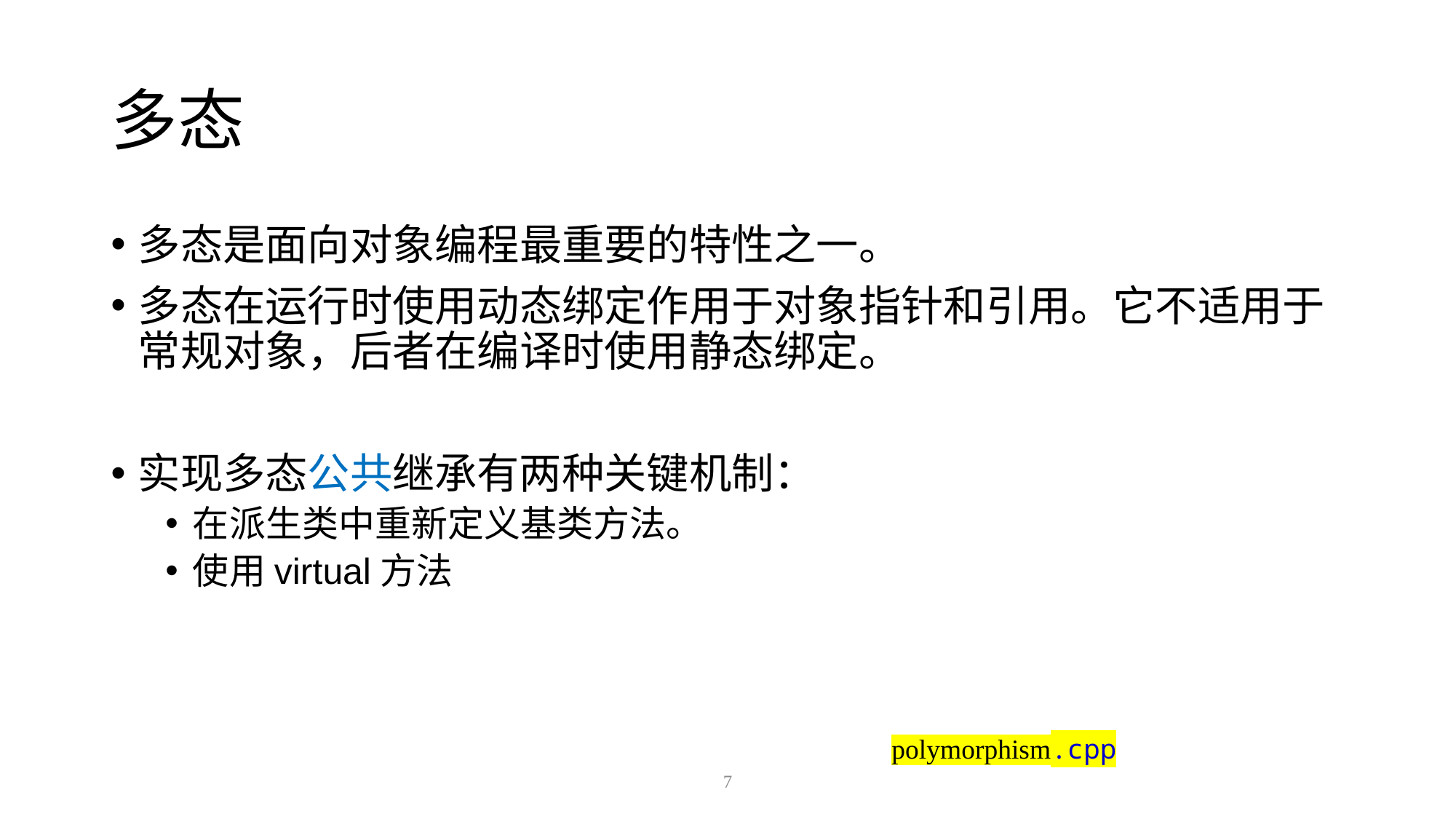

# 多态
多态是面向对象编程最重要的特性之一。
多态在运行时使用动态绑定作用于对象指针和引用。它不适用于常规对象，后者在编译时使用静态绑定。

实现多态公共继承有两种关键机制：
在派生类中重新定义基类方法。
使用virtual方法
polymorphism.cpp
7